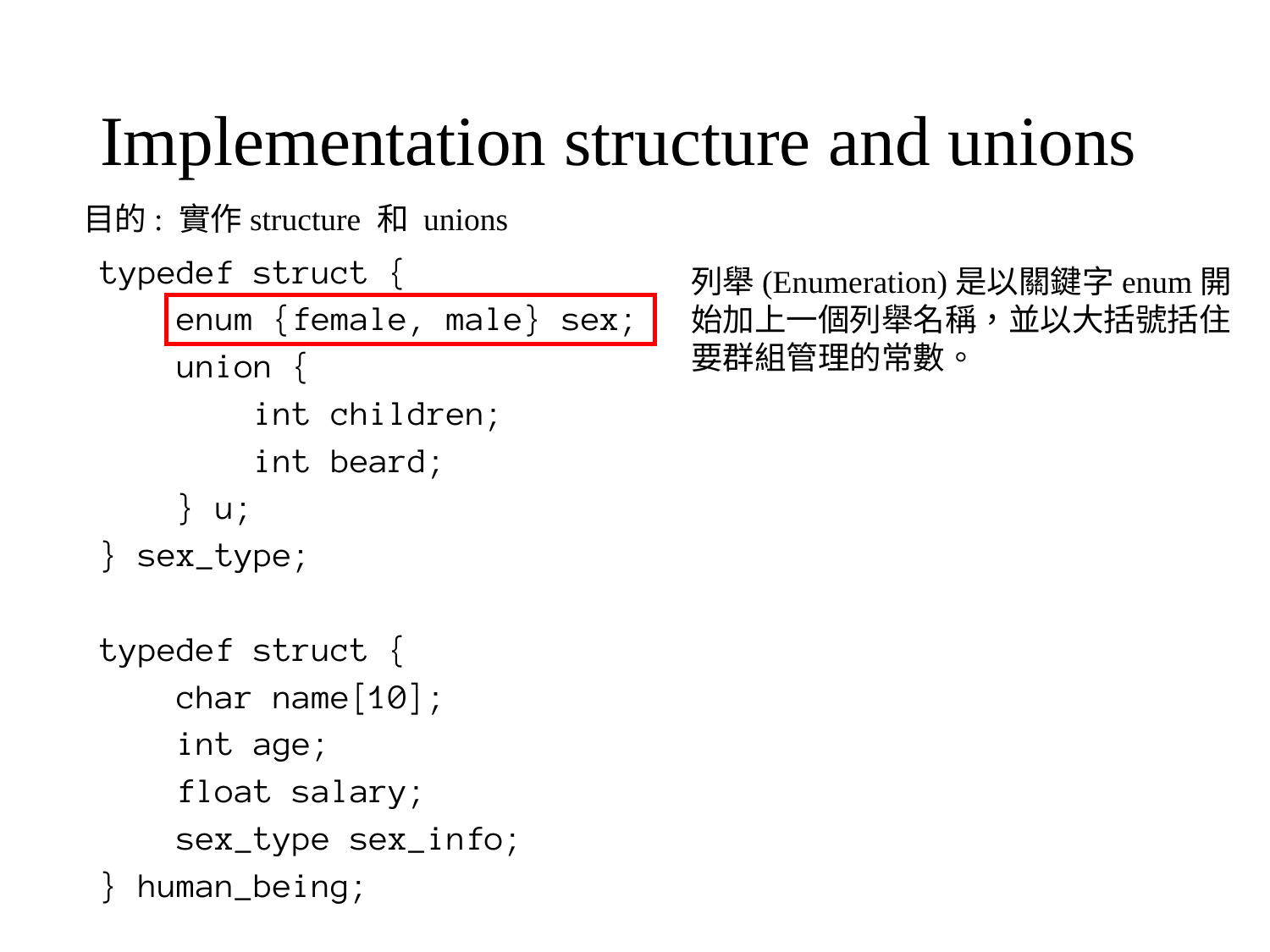

# Implementation structure and unions
目的: 實作structure 和 unions
typedef struct {
    enum {female, male} sex;
    union {
        int children;
        int beard;
    } u;
} sex_type;

typedef struct {
    char name[10];
    int age;
    float salary;
    sex_type sex_info;
} human_being;
列舉(Enumeration)是以關鍵字enum開始加上一個列舉名稱，並以大括號括住要群組管理的常數。